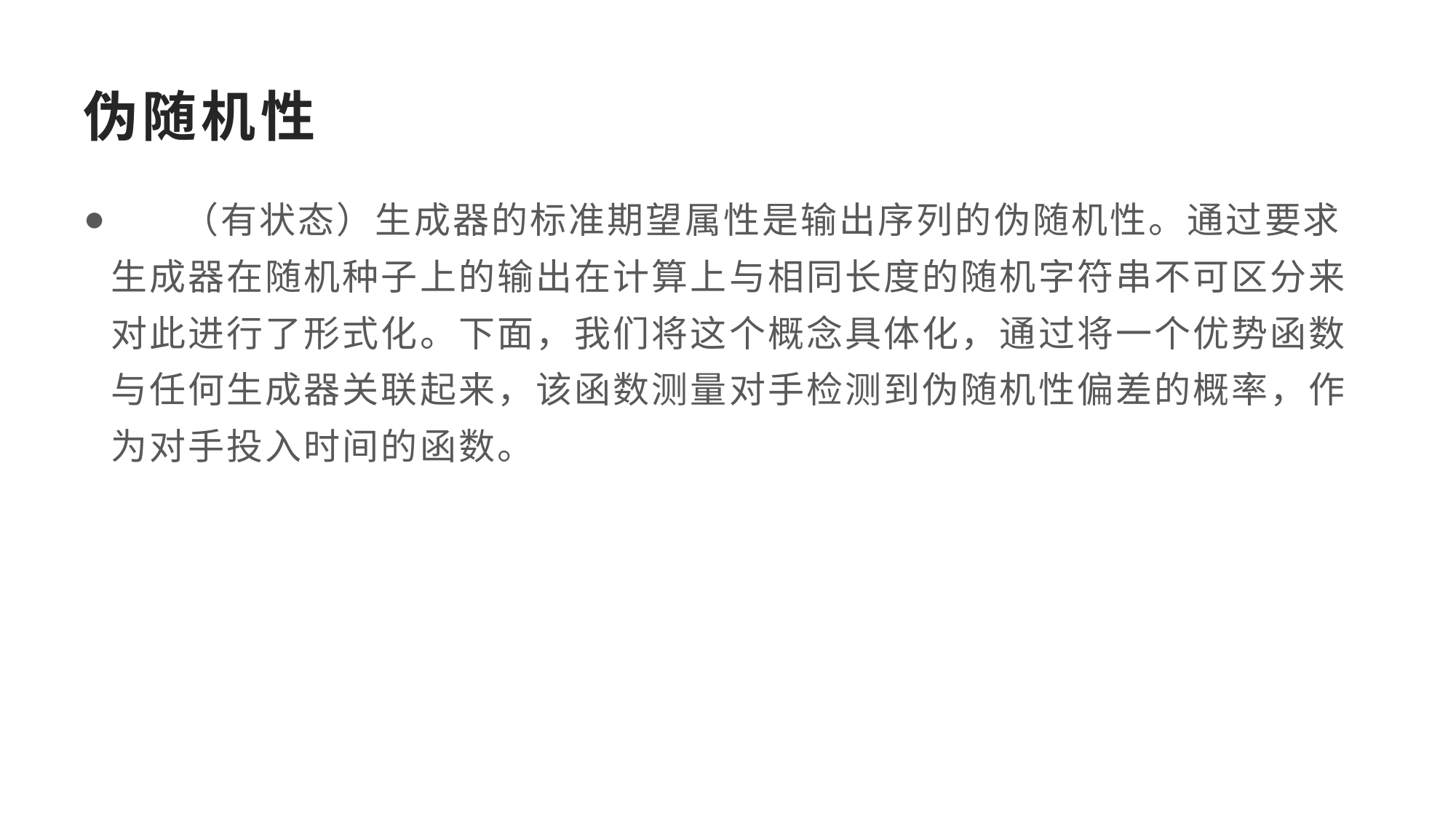

# 伪随机性
      （有状态）生成器的标准期望属性是输出序列的伪随机性。通过要求生成器在随机种子上的输出在计算上与相同长度的随机字符串不可区分来对此进行了形式化。下面，我们将这个概念具体化，通过将一个优势函数与任何生成器关联起来，该函数测量对手检测到伪随机性偏差的概率，作为对手投入时间的函数。